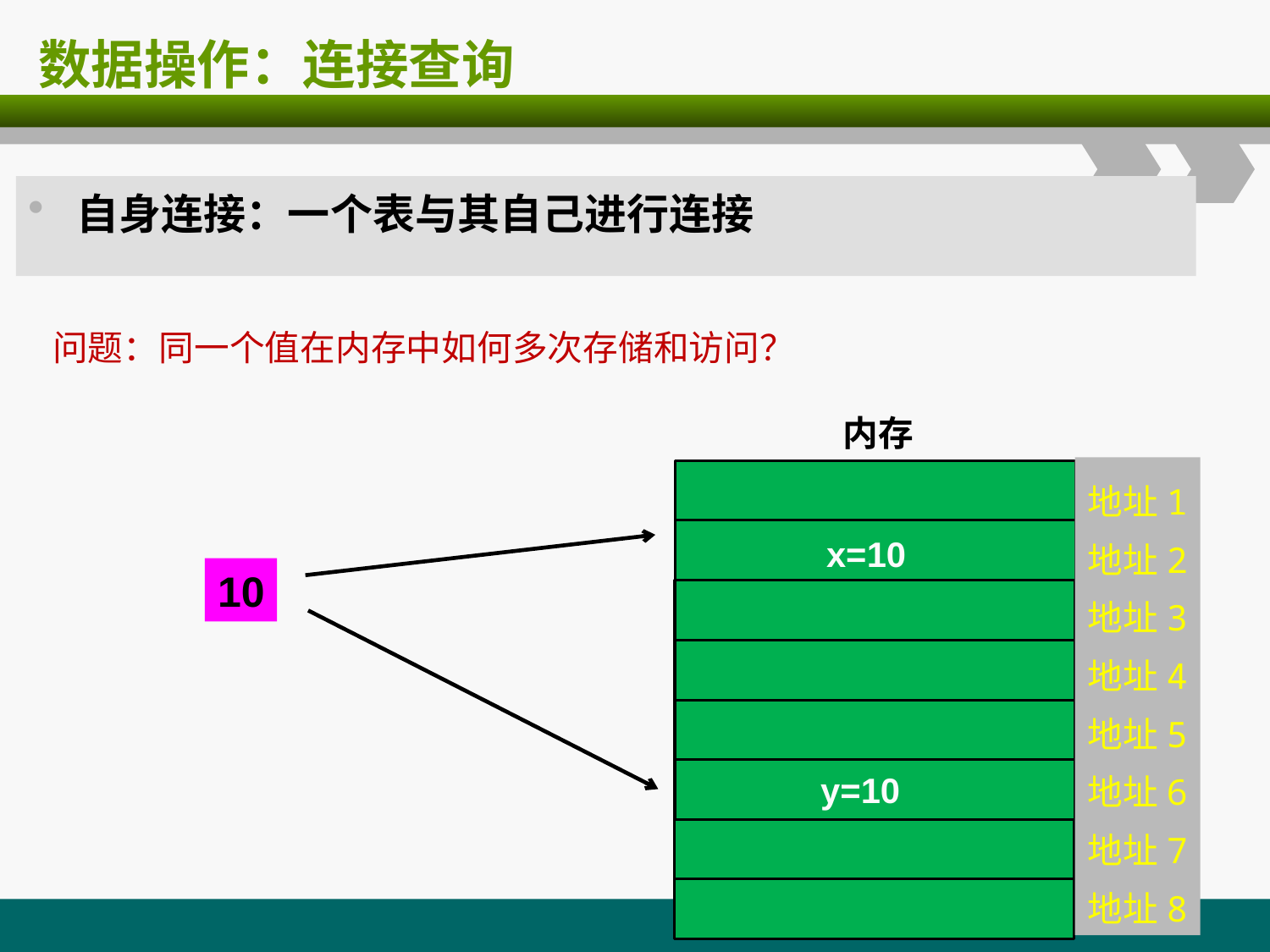

# 数据操作：连接查询
自身连接：一个表与其自己进行连接
问题：同一个值在内存中如何多次存储和访问？
内存
地址1
地址2
地址3
地址4
地址5
地址6
地址7
地址8

x=10
10

y=10